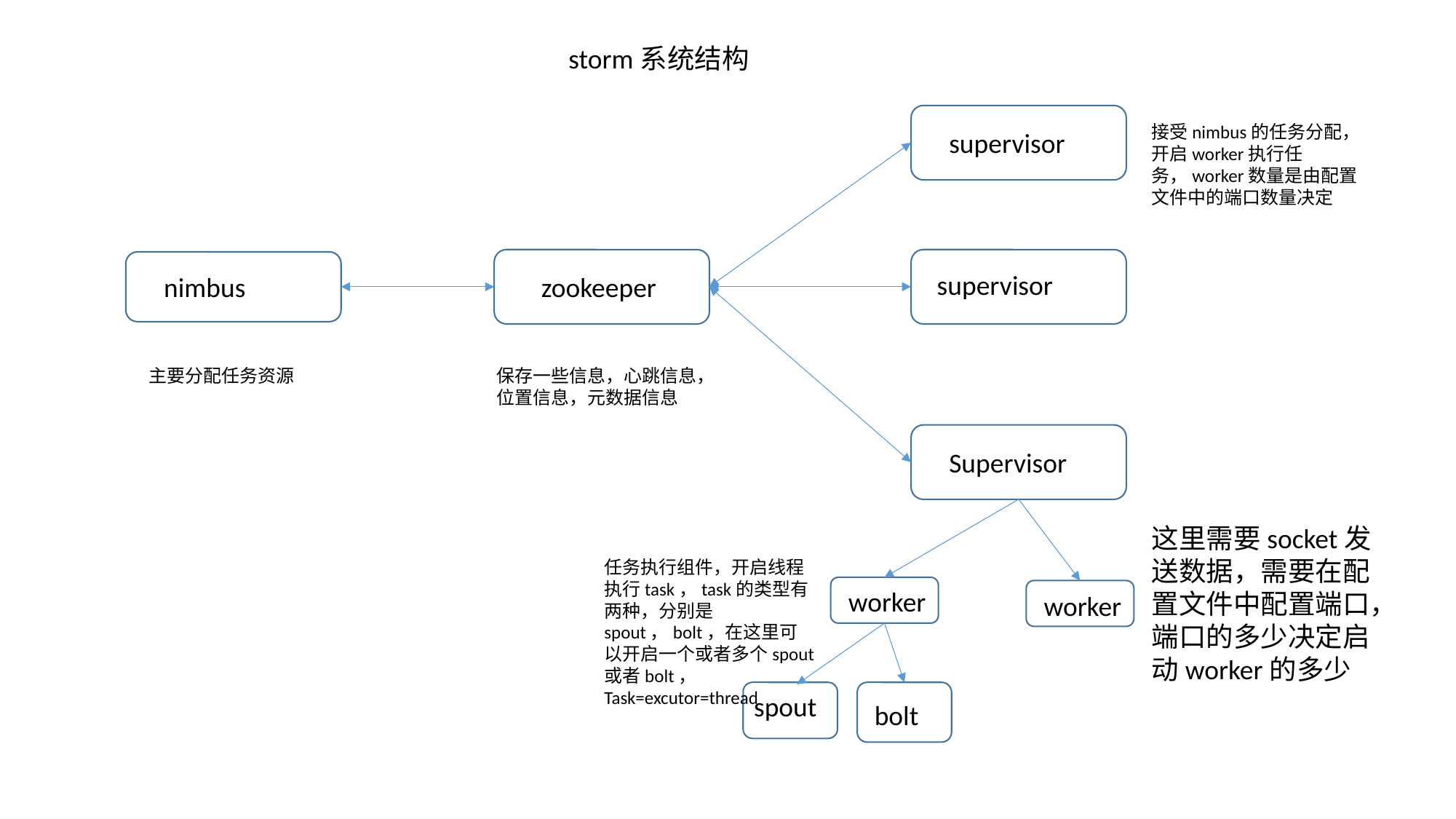

storm系统结构

接受nimbus的任务分配，开启worker执行任务，worker数量是由配置文件中的端口数量决定
supervisor

supervisor
nimbus
zookeeper
主要分配任务资源
保存一些信息，心跳信息，位置信息，元数据信息

Supervisor
这里需要socket发送数据，需要在配置文件中配置端口，端口的多少决定启动worker的多少
任务执行组件，开启线程执行task，task的类型有两种，分别是spout，bolt，在这里可以开启一个或者多个spout或者bolt，
Task=excutor=thread

worker

worker

spout
bolt